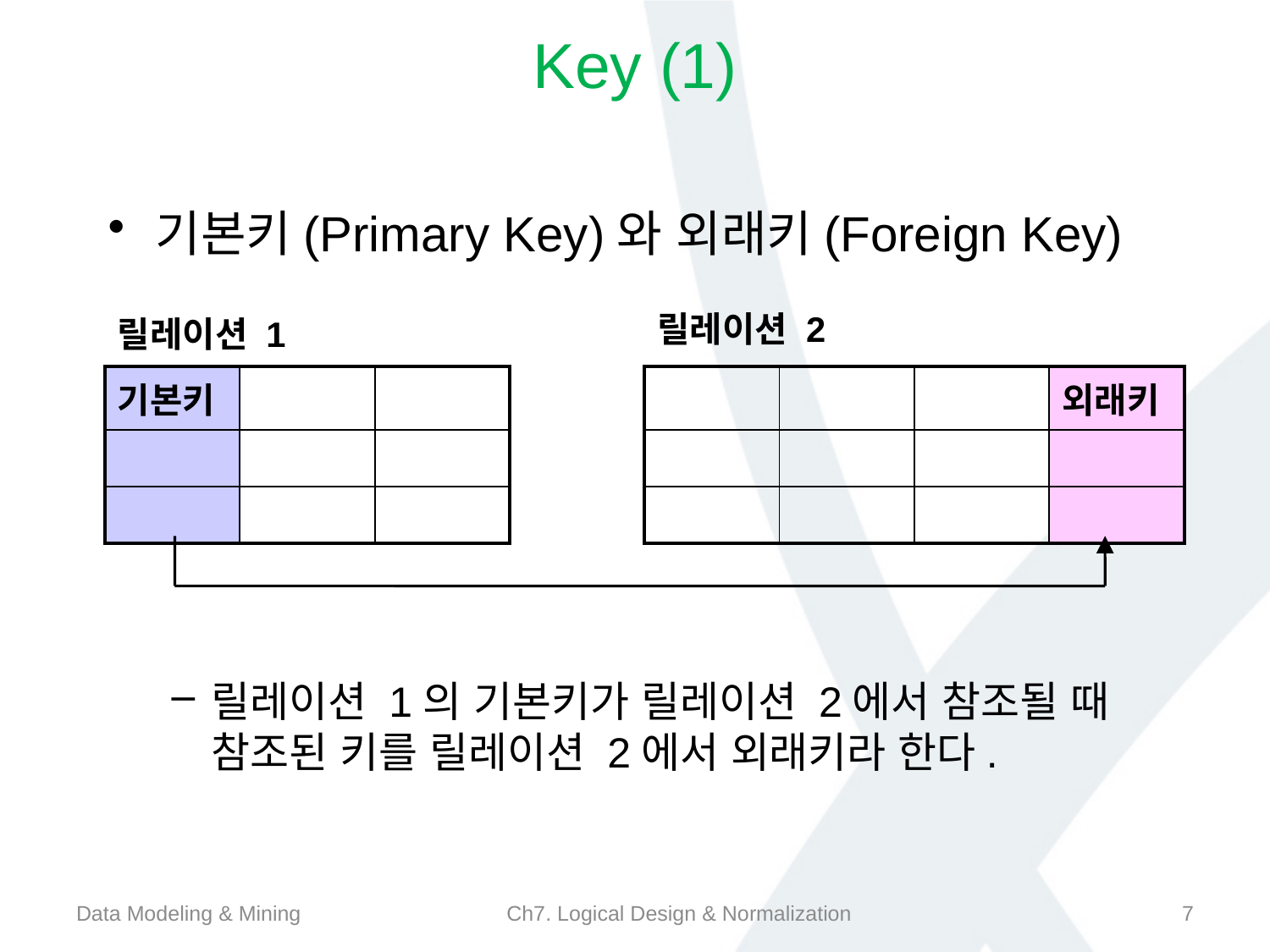

# Key (1)
기본키(Primary Key)와 외래키(Foreign Key)

릴레이션 1의 기본키가 릴레이션 2에서 참조될 때 참조된 키를 릴레이션 2에서 외래키라 한다.
릴레이션 2
릴레이션 1
| 기본키 |  |  |  |  |  |  | 외래키 |
| --- | --- | --- | --- | --- | --- | --- | --- |
|  |  |  |  |  |  |  |  |
|  |  |  |  |  |  |  |  |

Data Modeling & Mining
Ch7. Logical Design & Normalization
7